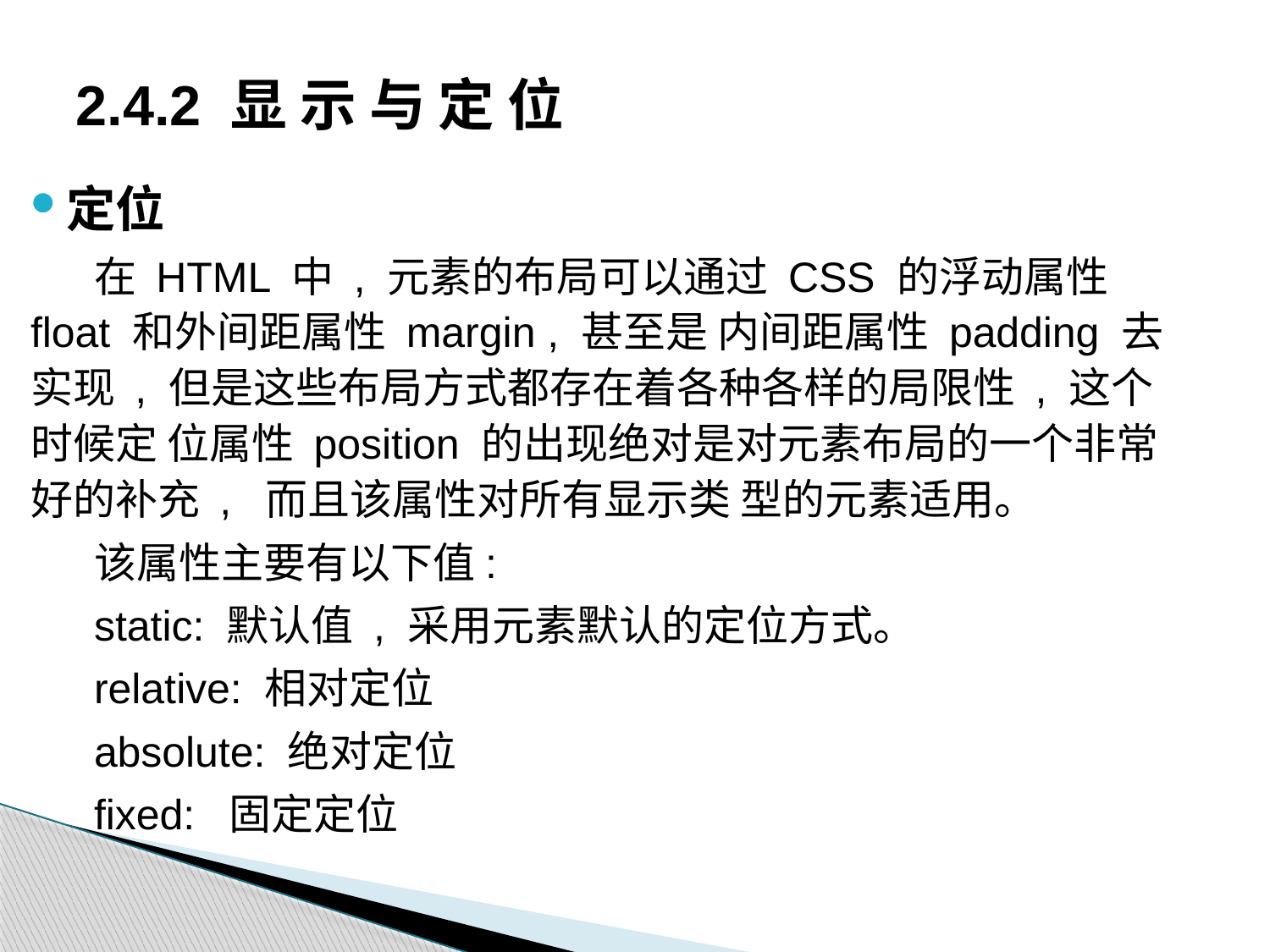

# 2.4.2 显 示 与 定 位
定位
在 HTML 中 , 元素的布局可以通过 CSS 的浮动属性 float 和外间距属性 margin , 甚至是 内间距属性 padding 去实现 , 但是这些布局方式都存在着各种各样的局限性 , 这个时候定 位属性 position 的出现绝对是对元素布局的一个非常好的补充 ,  而且该属性对所有显示类 型的元素适用。
该属性主要有以下值:
static: 默认值 , 采用元素默认的定位方式。
relative: 相对定位
absolute: 绝对定位
fixed:  固定定位